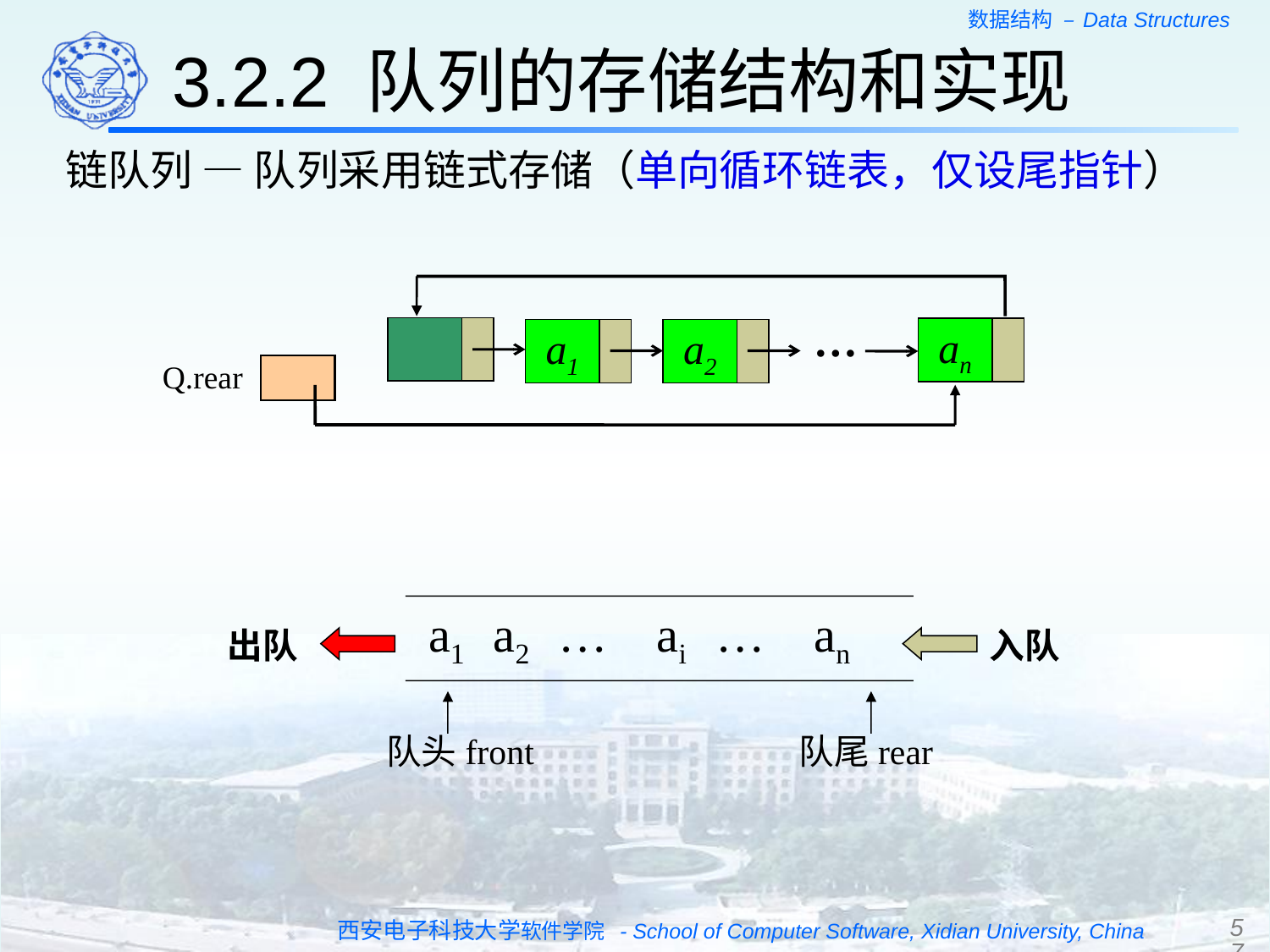

3.2.2 队列的存储结构和实现
链队列 — 队列采用链式存储（单向循环链表，仅设尾指针）

…

an

a1

a2

Q.rear

a1    a2    …    ai    …    an

出队

队头front

队尾rear
入队

57